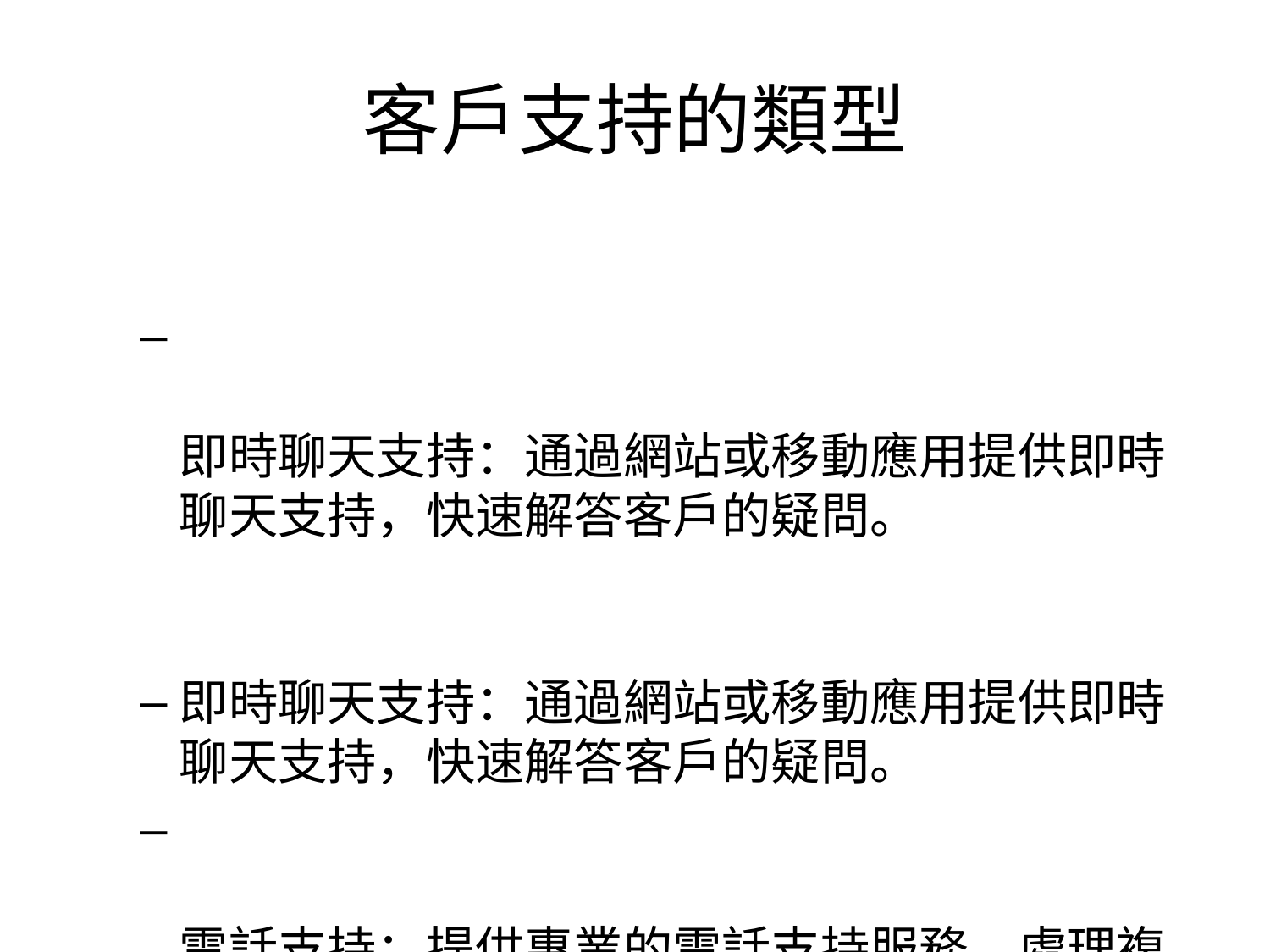

# 客戶支持的類型

即時聊天支持：通過網站或移動應用提供即時聊天支持，快速解答客戶的疑問。
即時聊天支持：通過網站或移動應用提供即時聊天支持，快速解答客戶的疑問。
電話支持：提供專業的電話支持服務，處理複雜的問題和投訴。
電話支持：提供專業的電話支持服務，處理複雜的問題和投訴。
電子郵件支持：透過電子郵件提供支持，適合處理非緊急問題和跟進服務。
電子郵件支持：透過電子郵件提供支持，適合處理非緊急問題和跟進服務。
自助服務：設置在線知識庫和常見問題解答（FAQ），幫助客戶自主解決問題。
自助服務：設置在線知識庫和常見問題解答（FAQ），幫助客戶自主解決問題。